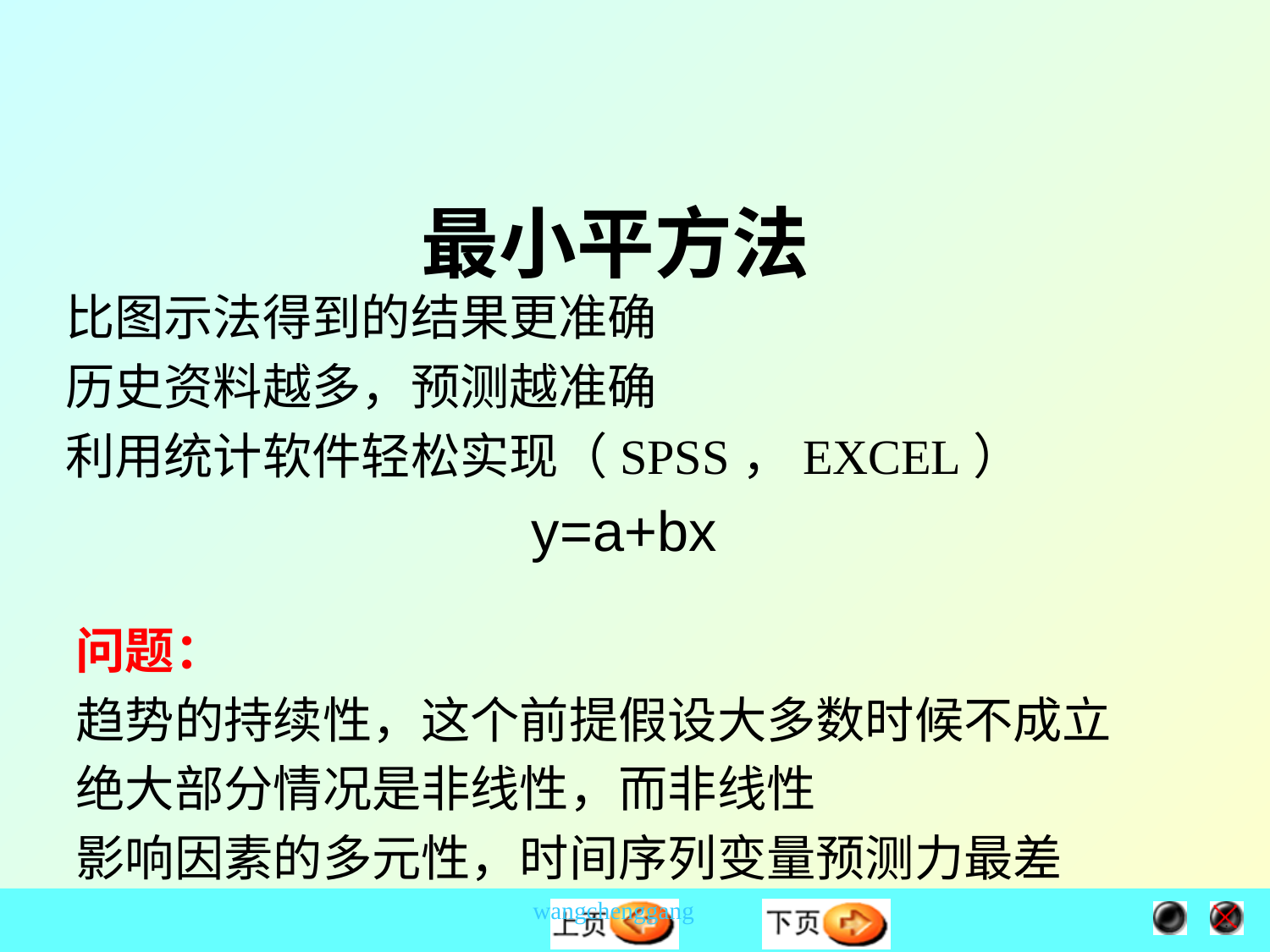

# 最小平方法
比图示法得到的结果更准确
历史资料越多，预测越准确
利用统计软件轻松实现（SPSS，EXCEL）
y=a+bx
问题：
趋势的持续性，这个前提假设大多数时候不成立
绝大部分情况是非线性，而非线性
影响因素的多元性，时间序列变量预测力最差
wangchenggang